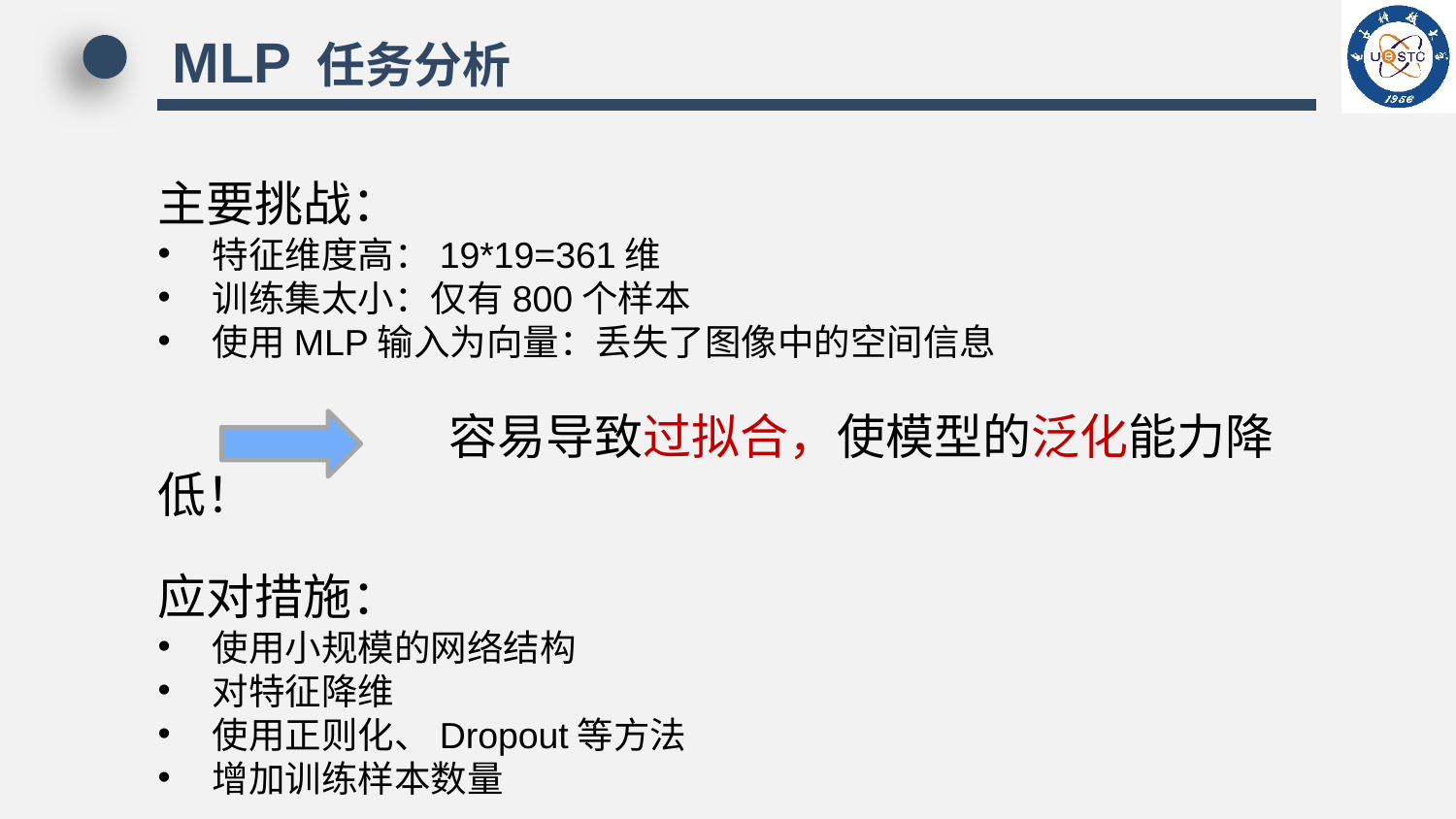

MLP 任务分析

主要挑战：
特征维度高：19*19=361维
训练集太小：仅有800个样本
使用MLP输入为向量：丢失了图像中的空间信息

		容易导致过拟合，使模型的泛化能力降低！

应对措施：
使用小规模的网络结构
对特征降维
使用正则化、Dropout等方法
增加训练样本数量